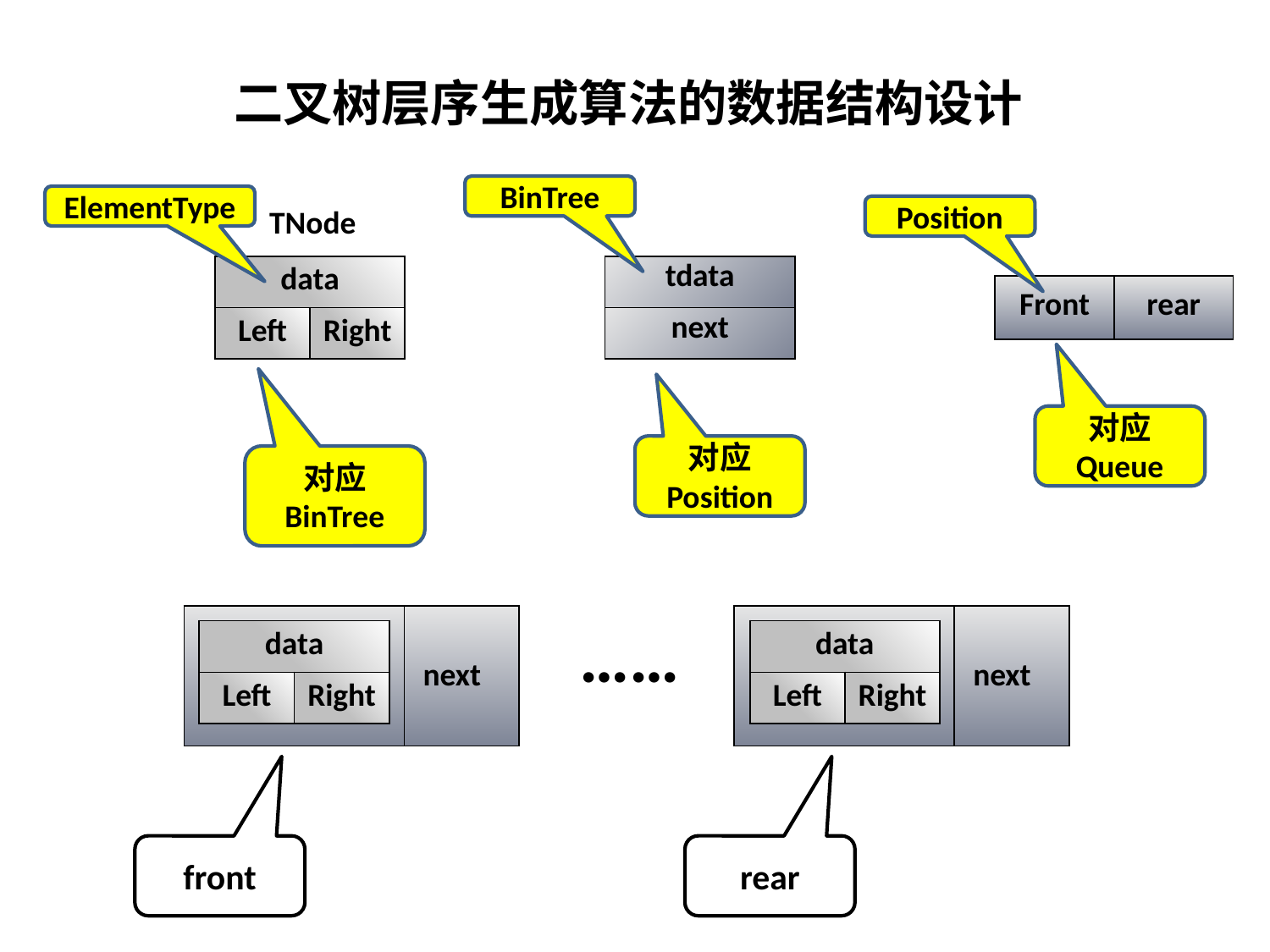

二叉树层序生成算法的数据结构设计
BinTree
ElementType
TNode
Position
| data |  |
| --- | --- |
| Left | Right |
| tdata |
| --- |
| next |
| Front | rear |
| --- | --- |
对应
Queue
对应
Position
对应
BinTree
| next |
| --- |
……
| next |
| --- |
| data |  |
| --- | --- |
| Left | Right |
| data |  |
| --- | --- |
| Left | Right |
next
next
front
rear